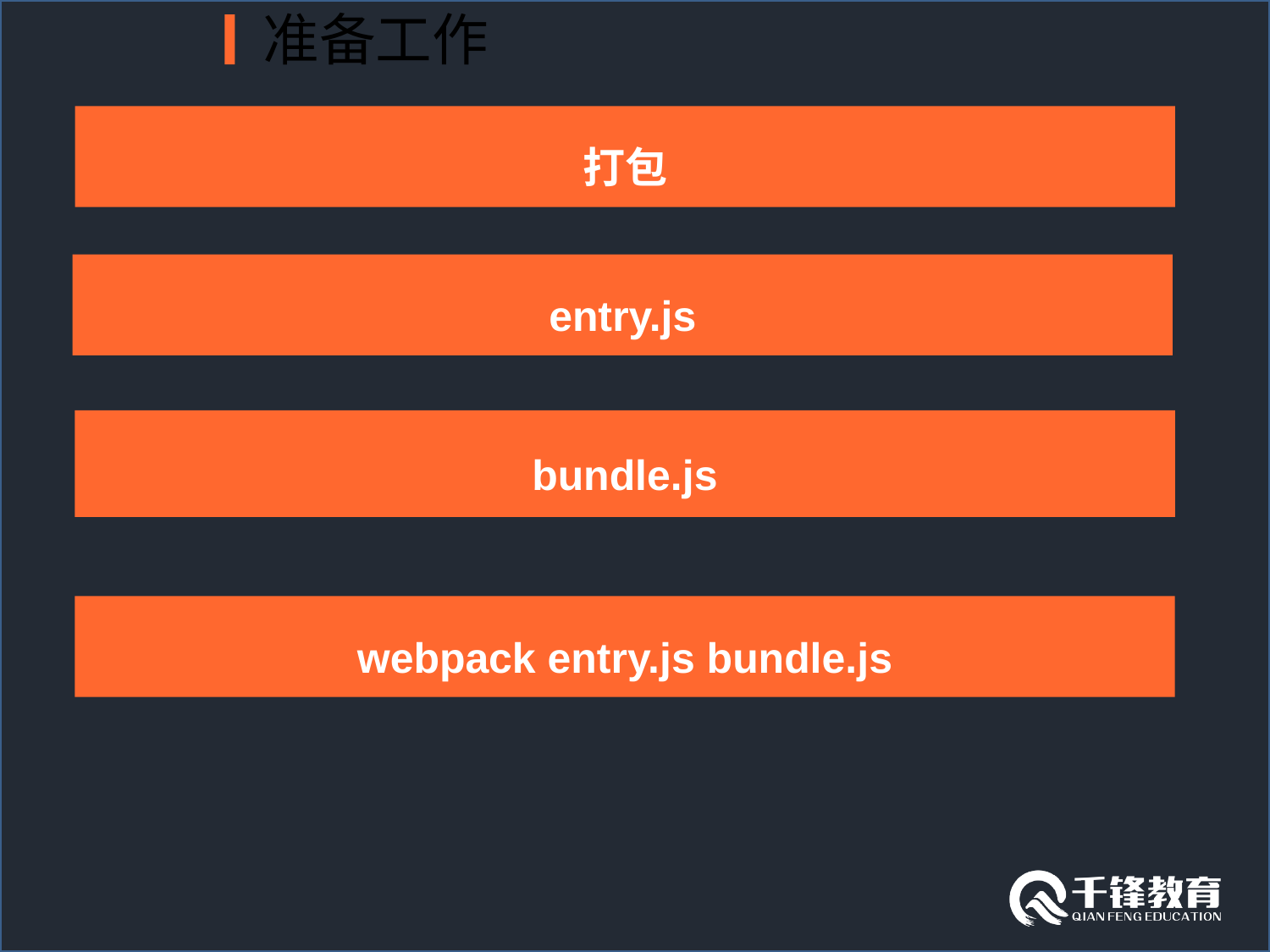

准备工作
打包
entry.js
bundle.js
webpack entry.js bundle.js